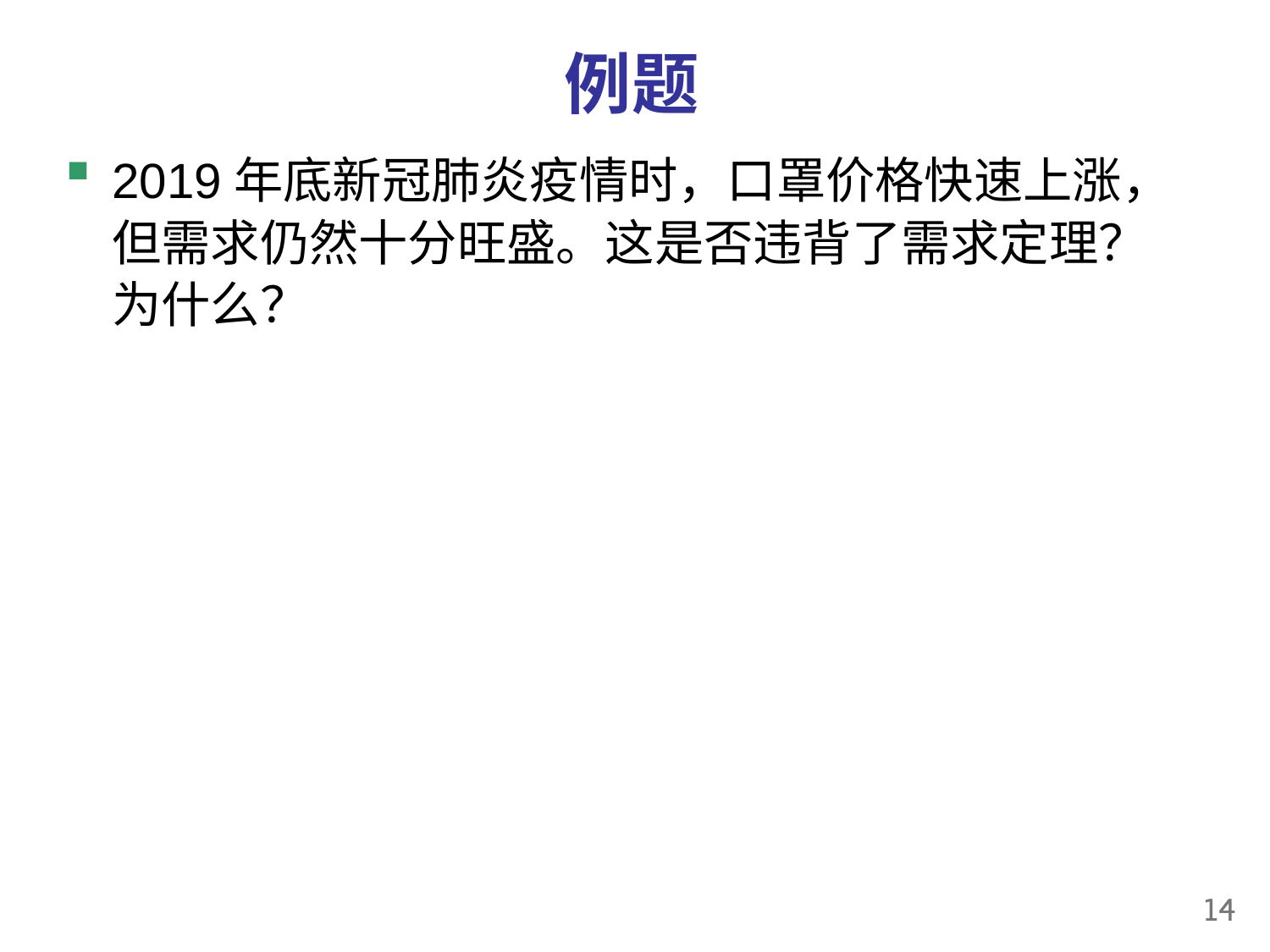

# 例题
2019年底新冠肺炎疫情时，口罩价格快速上涨，但需求仍然十分旺盛。这是否违背了需求定理？为什么？
14